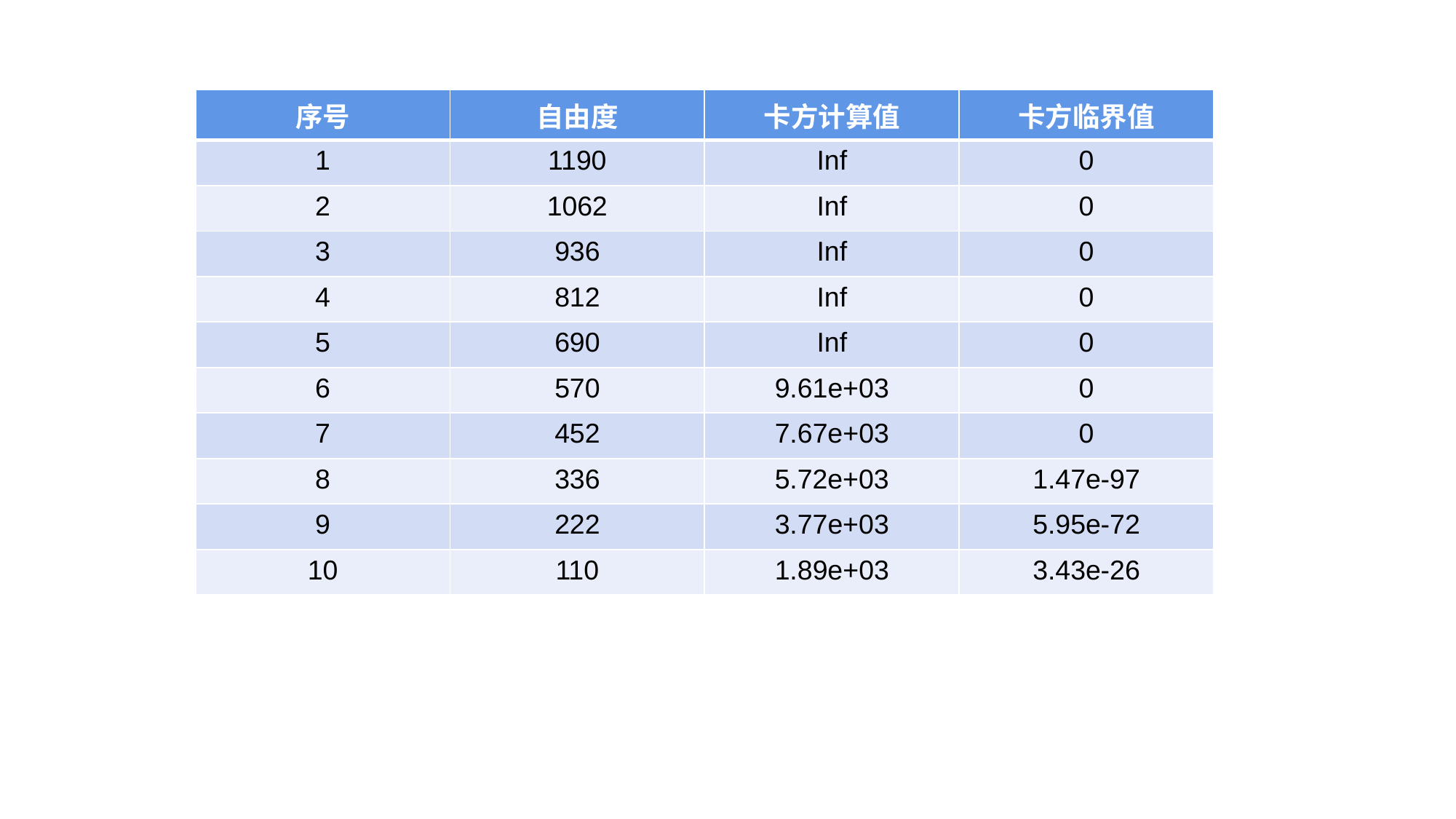

| 序号 | 自由度 | 卡方计算值 | 卡方临界值 |
| --- | --- | --- | --- |
| 1 | 1190 | Inf | 0 |
| 2 | 1062 | Inf | 0 |
| 3 | 936 | Inf | 0 |
| 4 | 812 | Inf | 0 |
| 5 | 690 | Inf | 0 |
| 6 | 570 | 9.61e+03 | 0 |
| 7 | 452 | 7.67e+03 | 0 |
| 8 | 336 | 5.72e+03 | 1.47e-97 |
| 9 | 222 | 3.77e+03 | 5.95e-72 |
| 10 | 110 | 1.89e+03 | 3.43e-26 |